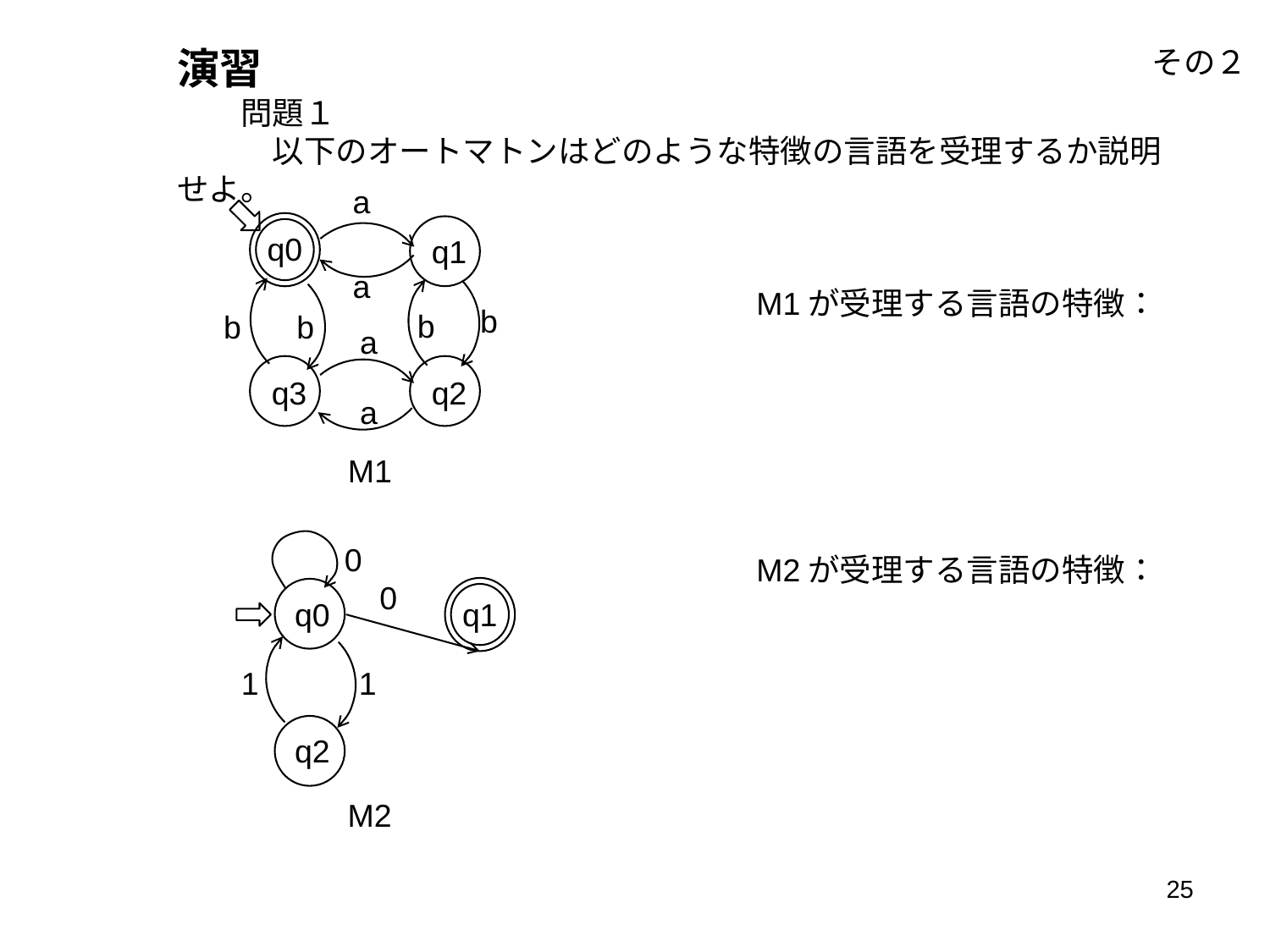

演習
　　問題１
　　　以下のオートマトンはどのような特徴の言語を受理するか説明せよ。

　　　　　　　　　　　　　　　　　　M1が受理する言語の特徴：

　　　　　　　　　　　　　　　　　　M2が受理する言語の特徴：

その２

a

q0

q1
a

b

b
b
b
a

q3
q2
a

M1

0
0

q0
q1

1
1

q2
M2
25